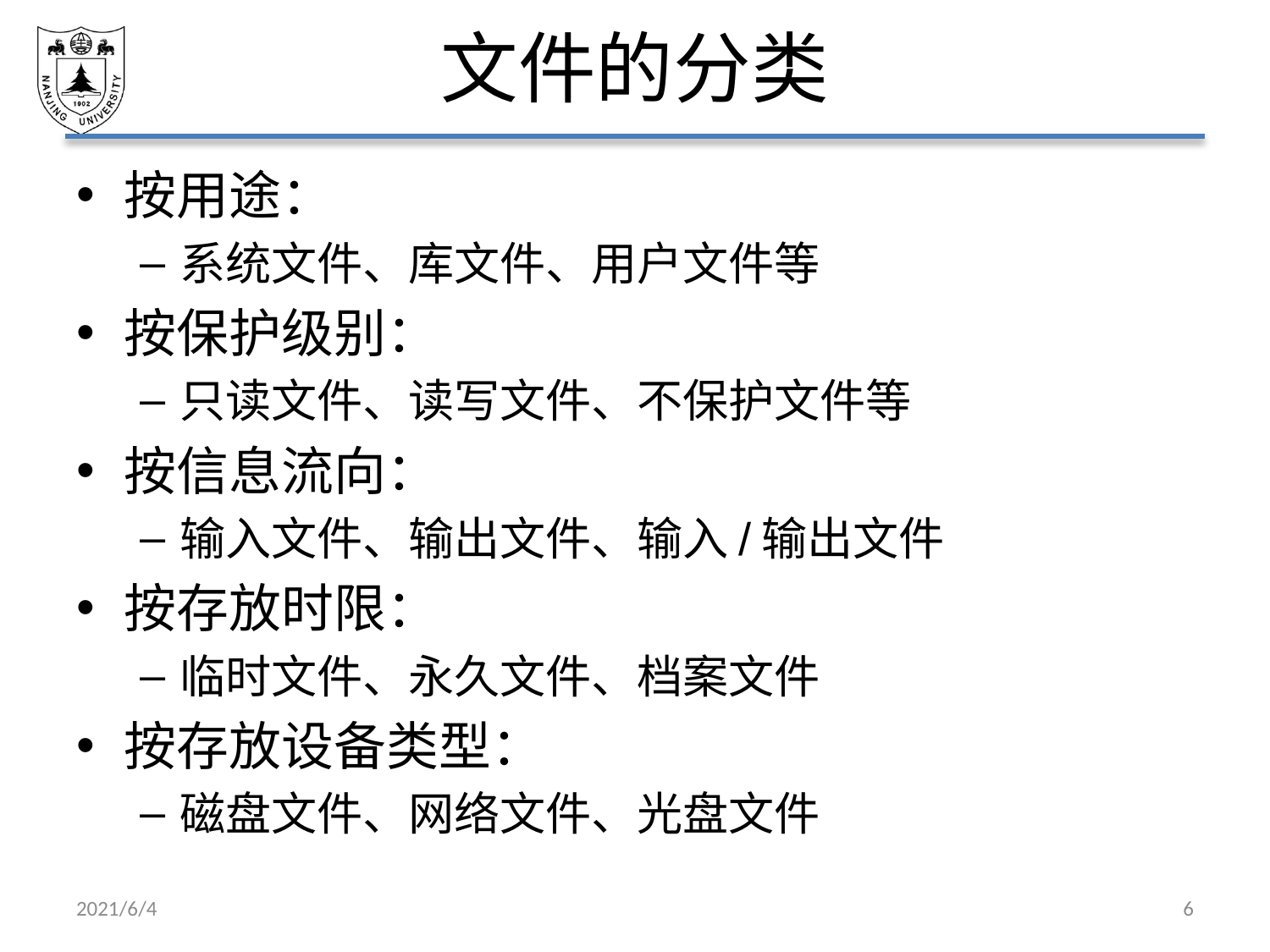

# 文件的分类
按用途：
系统文件、库文件、用户文件等
按保护级别：
只读文件、读写文件、不保护文件等
按信息流向：
输入文件、输出文件、输入/输出文件
按存放时限：
临时文件、永久文件、档案文件
按存放设备类型：
磁盘文件、网络文件、光盘文件
2021/6/4
6